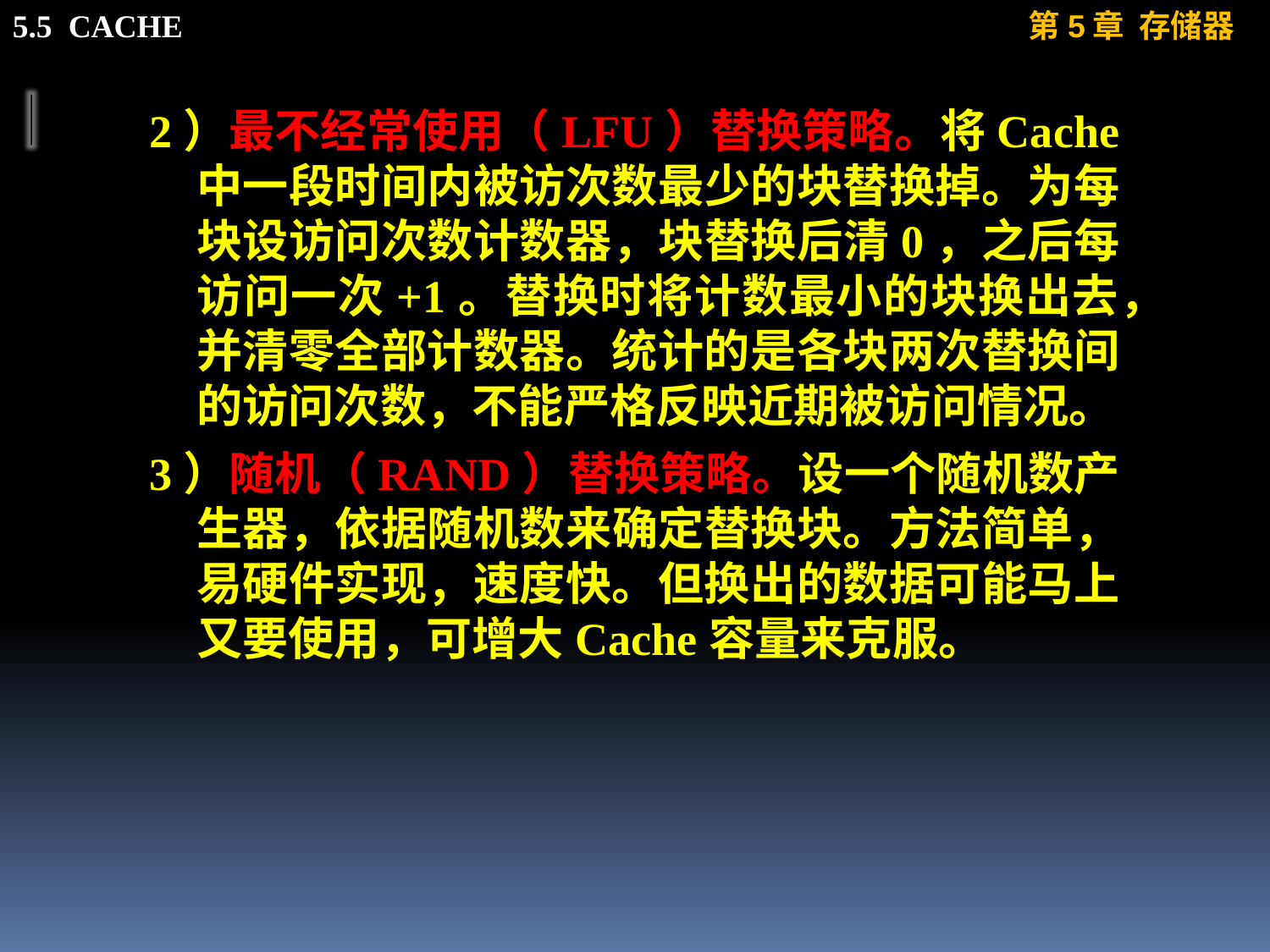

2）最不经常使用（LFU）替换策略。将Cache中一段时间内被访次数最少的块替换掉。为每块设访问次数计数器，块替换后清0，之后每访问一次+1。替换时将计数最小的块换出去，并清零全部计数器。统计的是各块两次替换间的访问次数，不能严格反映近期被访问情况。
3）随机（RAND）替换策略。设一个随机数产生器，依据随机数来确定替换块。方法简单，易硬件实现，速度快。但换出的数据可能马上又要使用，可增大Cache容量来克服。